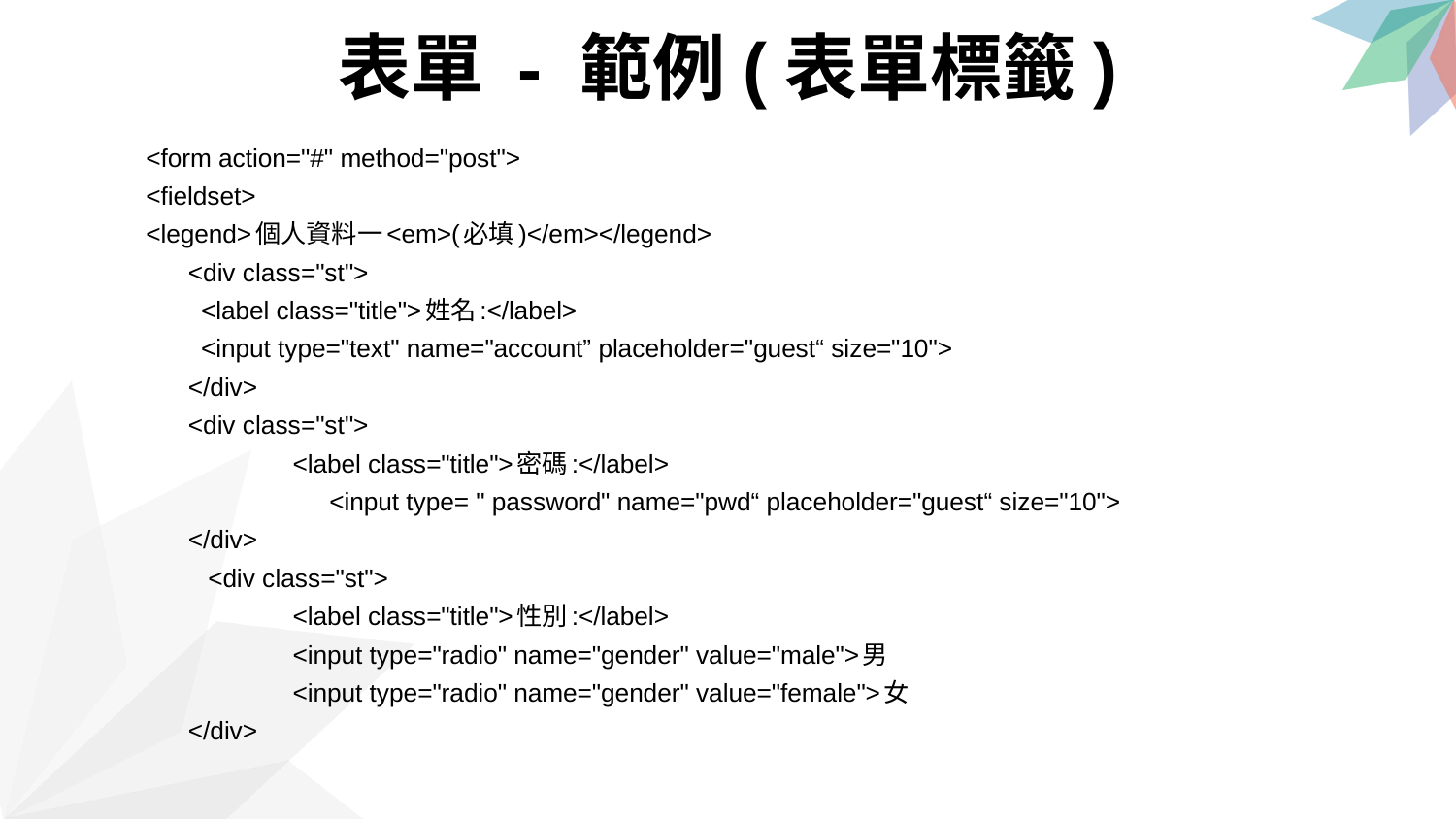

表單 - 範例(表單標籤)
<form action="#" method="post">
<fieldset>
<legend>個人資料一<em>(必填)</em></legend>
      <div class="st">
		<label class="title">姓名:</label>
		<input type="text" name="account” placeholder="guest“ size="10">
      </div>
      <div class="st">
            	<label class="title">密碼:</label>
              	<input type= " password" name="pwd“ placeholder="guest“ size="10">
      </div>
	 <div class="st">
               	<label class="title">性別:</label>
               	<input type="radio" name="gender" value="male">男
               	<input type="radio" name="gender" value="female">女
      </div>